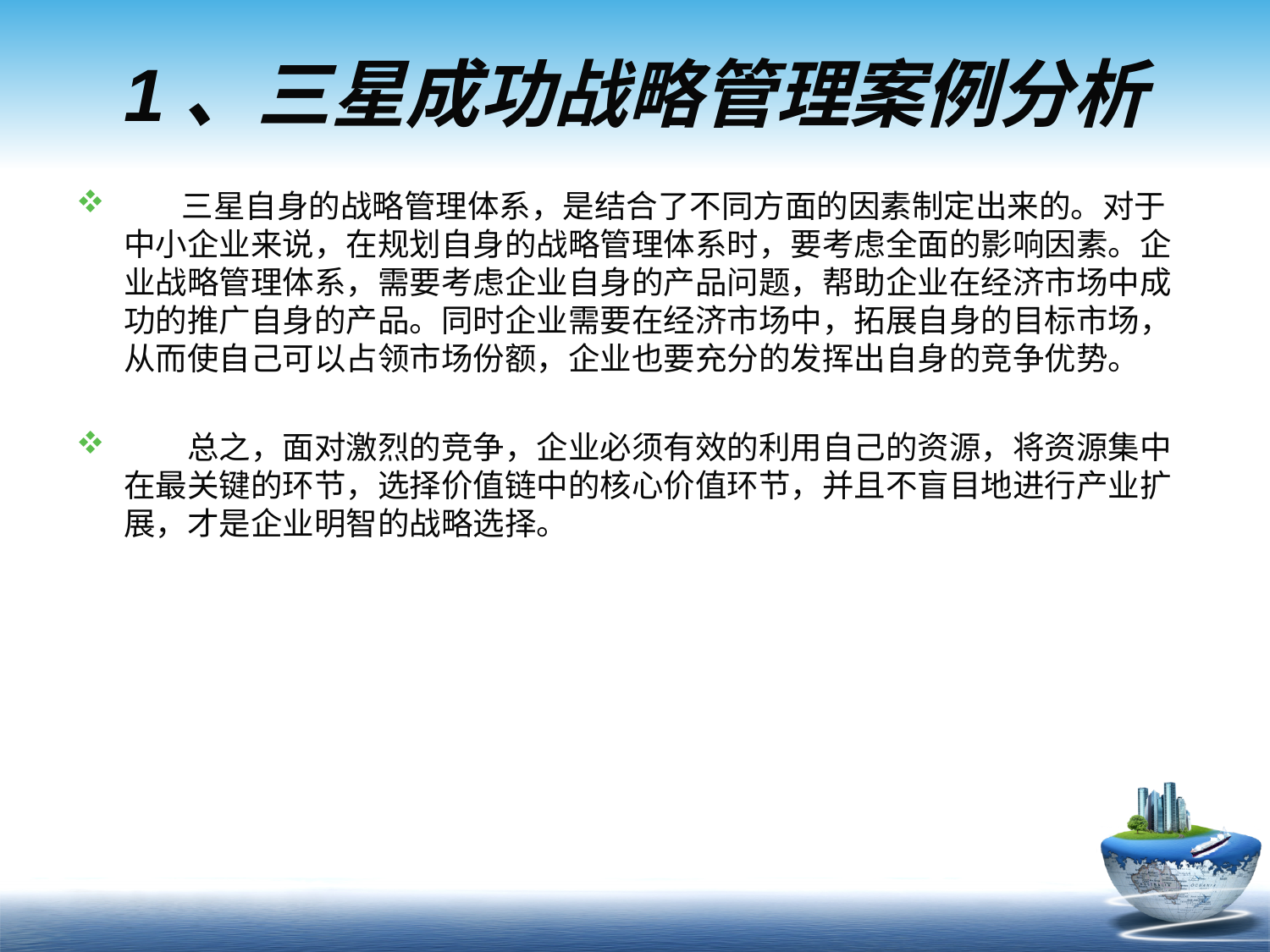

# 1、三星成功战略管理案例分析
       三星自身的战略管理体系，是结合了不同方面的因素制定出来的。对于中小企业来说，在规划自身的战略管理体系时，要考虑全面的影响因素。企业战略管理体系，需要考虑企业自身的产品问题，帮助企业在经济市场中成功的推广自身的产品。同时企业需要在经济市场中，拓展自身的目标市场，从而使自己可以占领市场份额，企业也要充分的发挥出自身的竞争优势。

　　总之，面对激烈的竞争，企业必须有效的利用自己的资源，将资源集中在最关键的环节，选择价值链中的核心价值环节，并且不盲目地进行产业扩展，才是企业明智的战略选择。